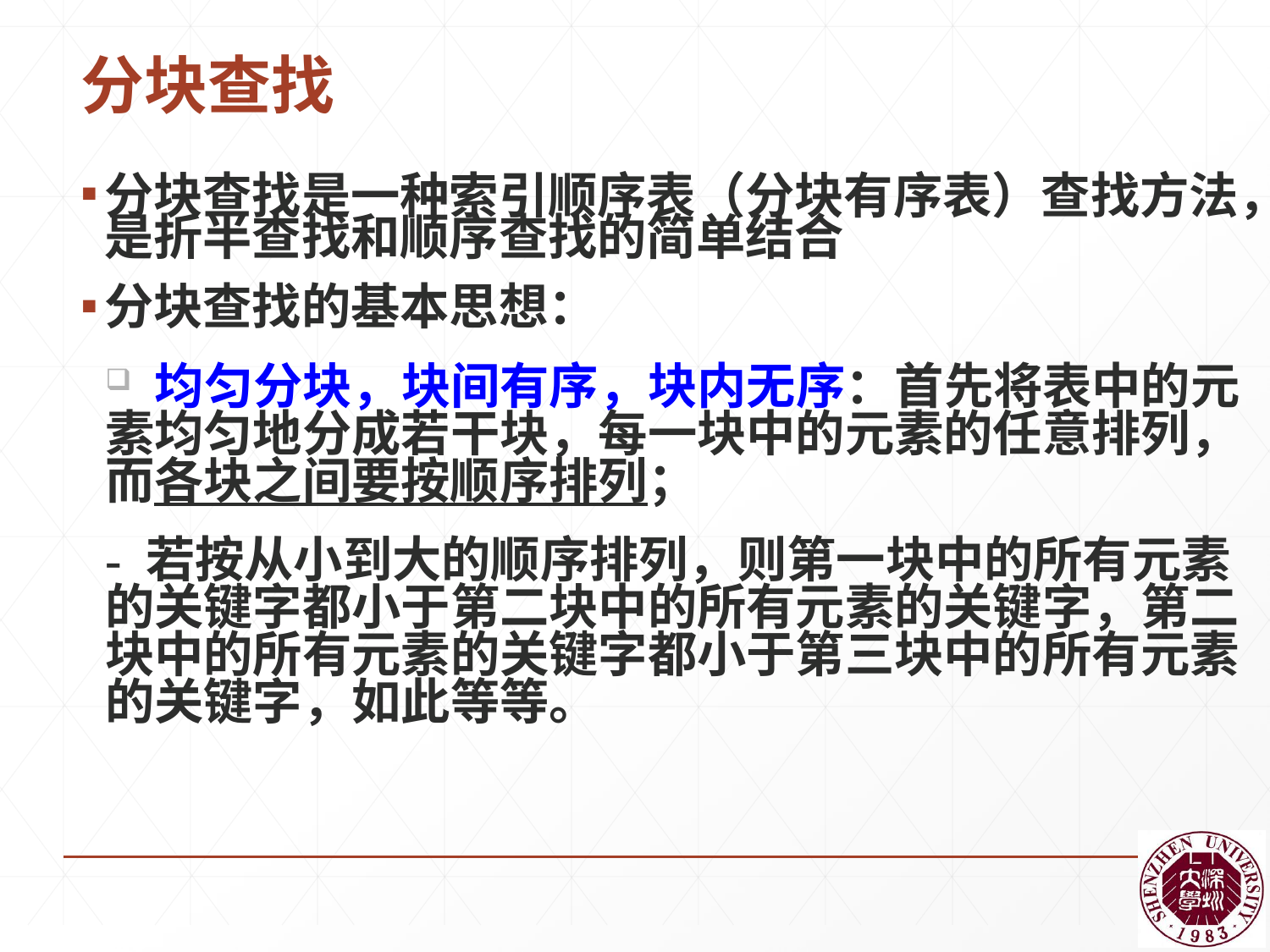

# 分块查找
分块查找是一种索引顺序表（分块有序表）查找方法，是折半查找和顺序查找的简单结合
分块查找的基本思想：
 均匀分块，块间有序，块内无序：首先将表中的元素均匀地分成若干块，每一块中的元素的任意排列，而各块之间要按顺序排列；
- 若按从小到大的顺序排列，则第一块中的所有元素的关键字都小于第二块中的所有元素的关键字，第二块中的所有元素的关键字都小于第三块中的所有元素的关键字，如此等等。